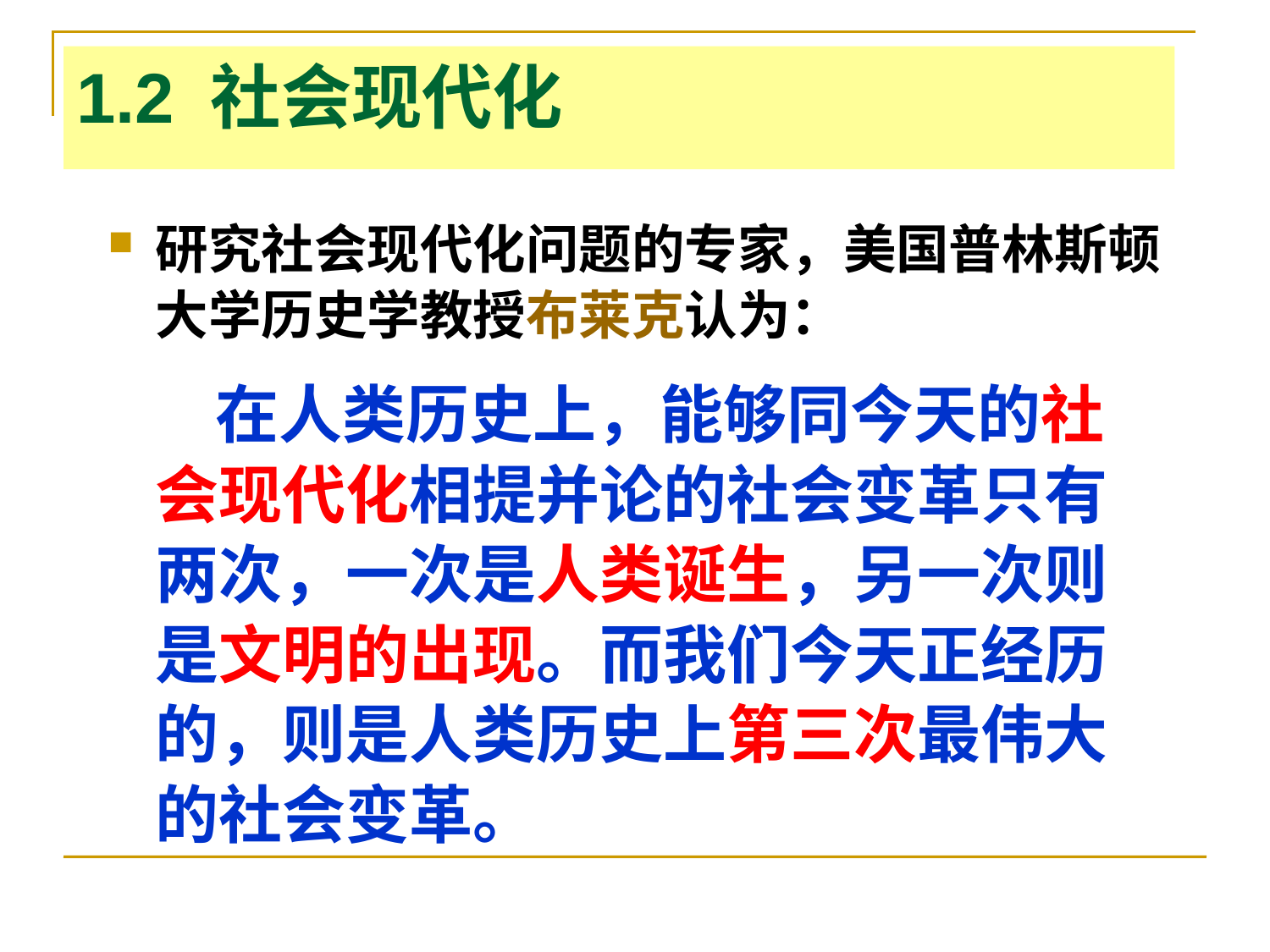

# 1.2 社会现代化
研究社会现代化问题的专家，美国普林斯顿大学历史学教授布莱克认为：
        在人类历史上，能够同今天的社会现代化相提并论的社会变革只有两次，一次是人类诞生，另一次则是文明的出现。而我们今天正经历的，则是人类历史上第三次最伟大的社会变革。
5